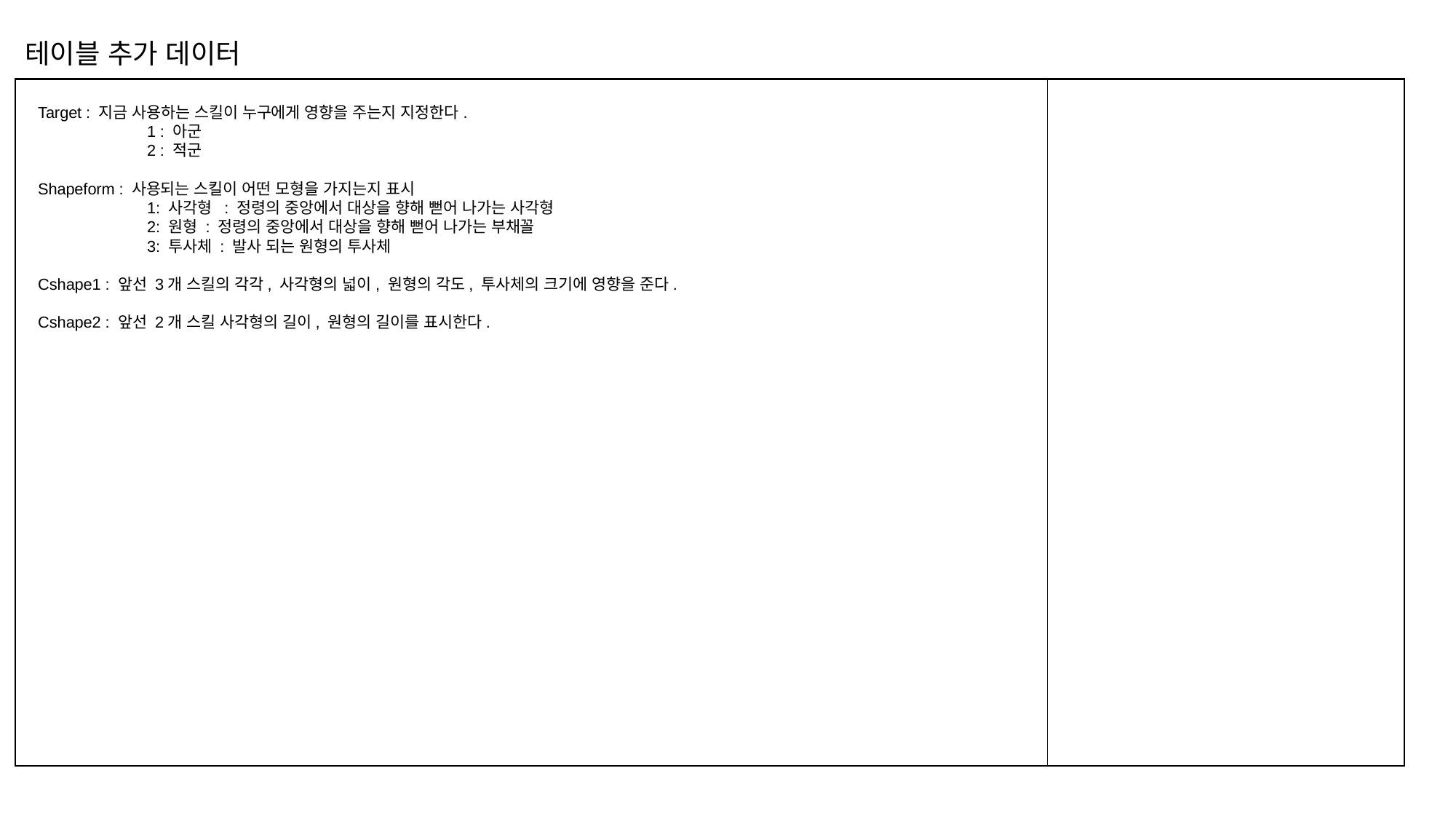

테이블 추가 데이터

Target : 지금 사용하는 스킬이 누구에게 영향을 주는지 지정한다.
	1 : 아군
	2 : 적군

Shapeform : 사용되는 스킬이 어떤 모형을 가지는지 표시
	1: 사각형  : 정령의 중앙에서 대상을 향해 뻗어 나가는 사각형
	2: 원형 : 정령의 중앙에서 대상을 향해 뻗어 나가는 부채꼴
	3: 투사체 : 발사 되는 원형의 투사체

Cshape1 : 앞선 3개 스킬의 각각, 사각형의 넓이, 원형의 각도, 투사체의 크기에 영향을 준다.

Cshape2 : 앞선 2개 스킬 사각형의 길이, 원형의 길이를 표시한다.